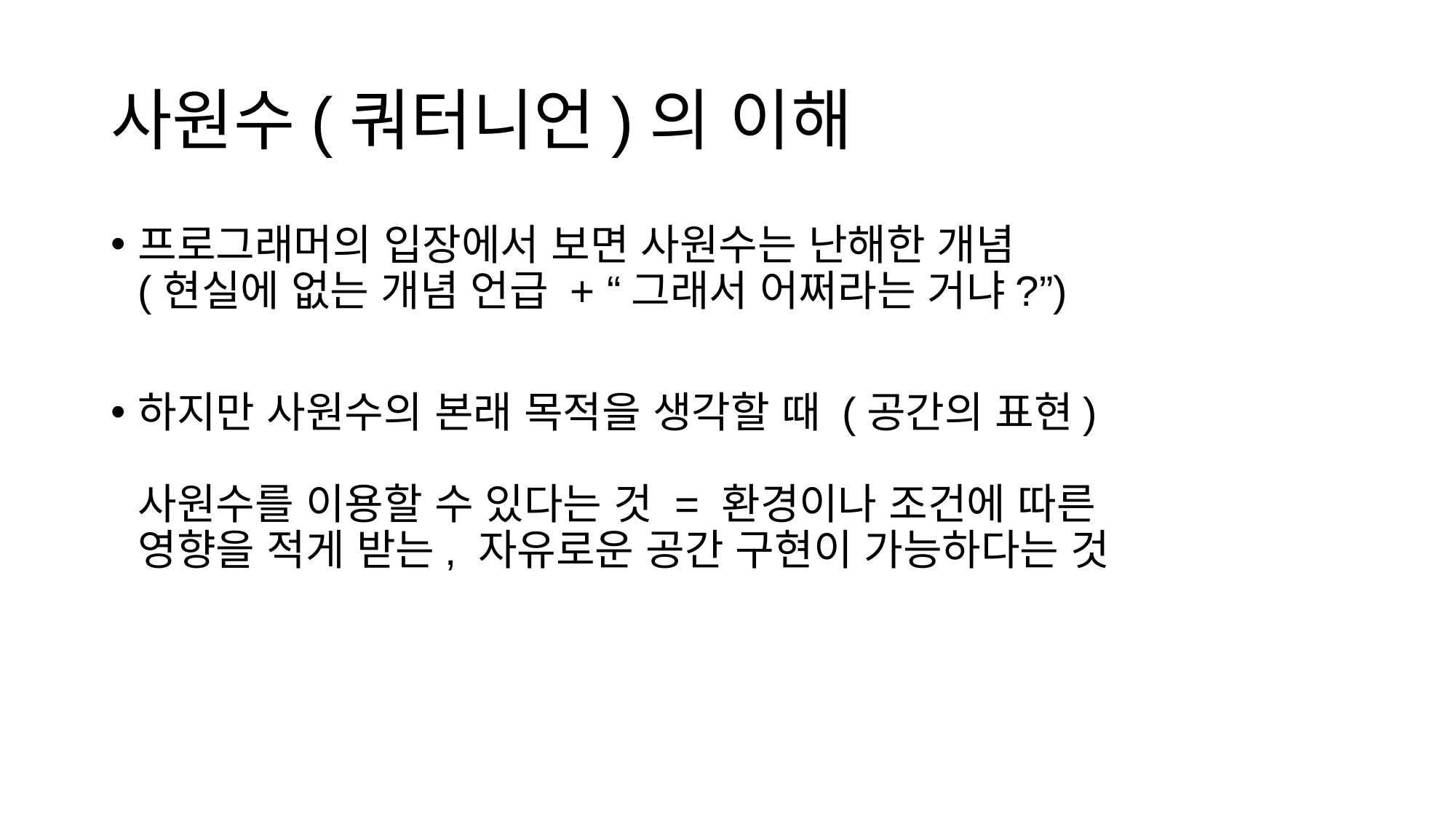

# 사원수(쿼터니언)의 이해
프로그래머의 입장에서 보면 사원수는 난해한 개념
(현실에 없는 개념 언급 + “그래서 어쩌라는 거냐?”)

하지만 사원수의 본래 목적을 생각할 때 (공간의 표현)
사원수를 이용할 수 있다는 것 = 환경이나 조건에 따른
영향을 적게 받는, 자유로운 공간 구현이 가능하다는 것